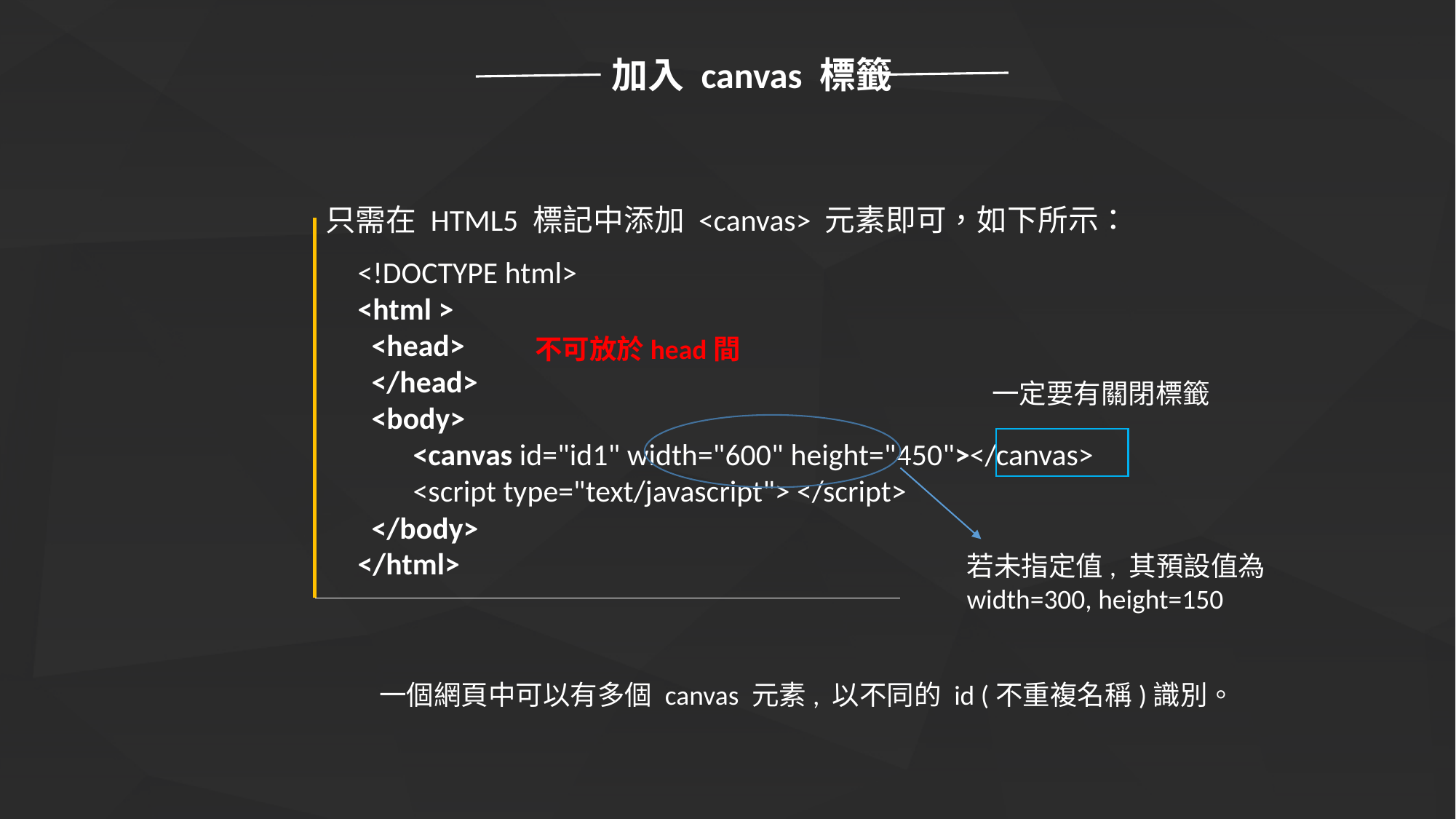

加入 canvas 標籤
只需在 HTML5 標記中添加 <canvas> 元素即可，如下所示：
<!DOCTYPE html>
<html >
  <head>
  </head>
  <body>
        <canvas id="id1" width="600" height="450"></canvas>
        <script type="text/javascript"> </script>
  </body>
</html>

不可放於head間
一定要有關閉標籤

若未指定值, 其預設值為 width=300, height=150
一個網頁中可以有多個 canvas 元素, 以不同的 id (不重複名稱)識別。